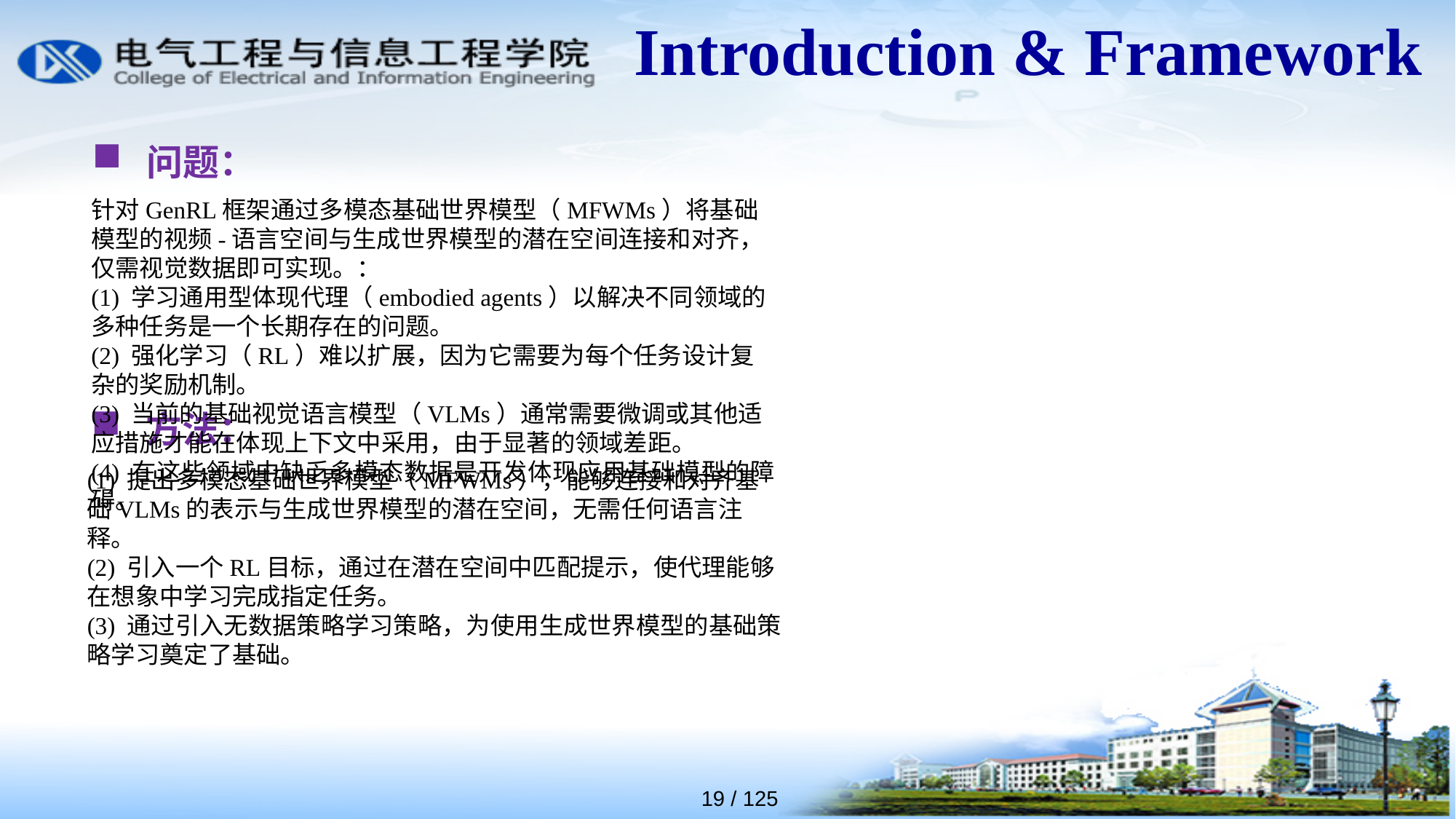

Introduction & Framework
问题：
针对GenRL框架通过多模态基础世界模型（MFWMs）将基础模型的视频-语言空间与生成世界模型的潜在空间连接和对齐，仅需视觉数据即可实现。：
(1) 学习通用型体现代理（embodied agents）以解决不同领域的多种任务是一个长期存在的问题。
(2) 强化学习（RL）难以扩展，因为它需要为每个任务设计复杂的奖励机制。
(3) 当前的基础视觉语言模型（VLMs）通常需要微调或其他适应措施才能在体现上下文中采用，由于显著的领域差距。
(4) 在这些领域中缺乏多模态数据是开发体现应用基础模型的障碍。
方法：
(1) 提出多模态基础世界模型（MFWMs），能够连接和对齐基础VLMs的表示与生成世界模型的潜在空间，无需任何语言注释。
(2) 引入一个RL目标，通过在潜在空间中匹配提示，使代理能够在想象中学习完成指定任务。
(3) 通过引入无数据策略学习策略，为使用生成世界模型的基础策略学习奠定了基础。
19 / 125